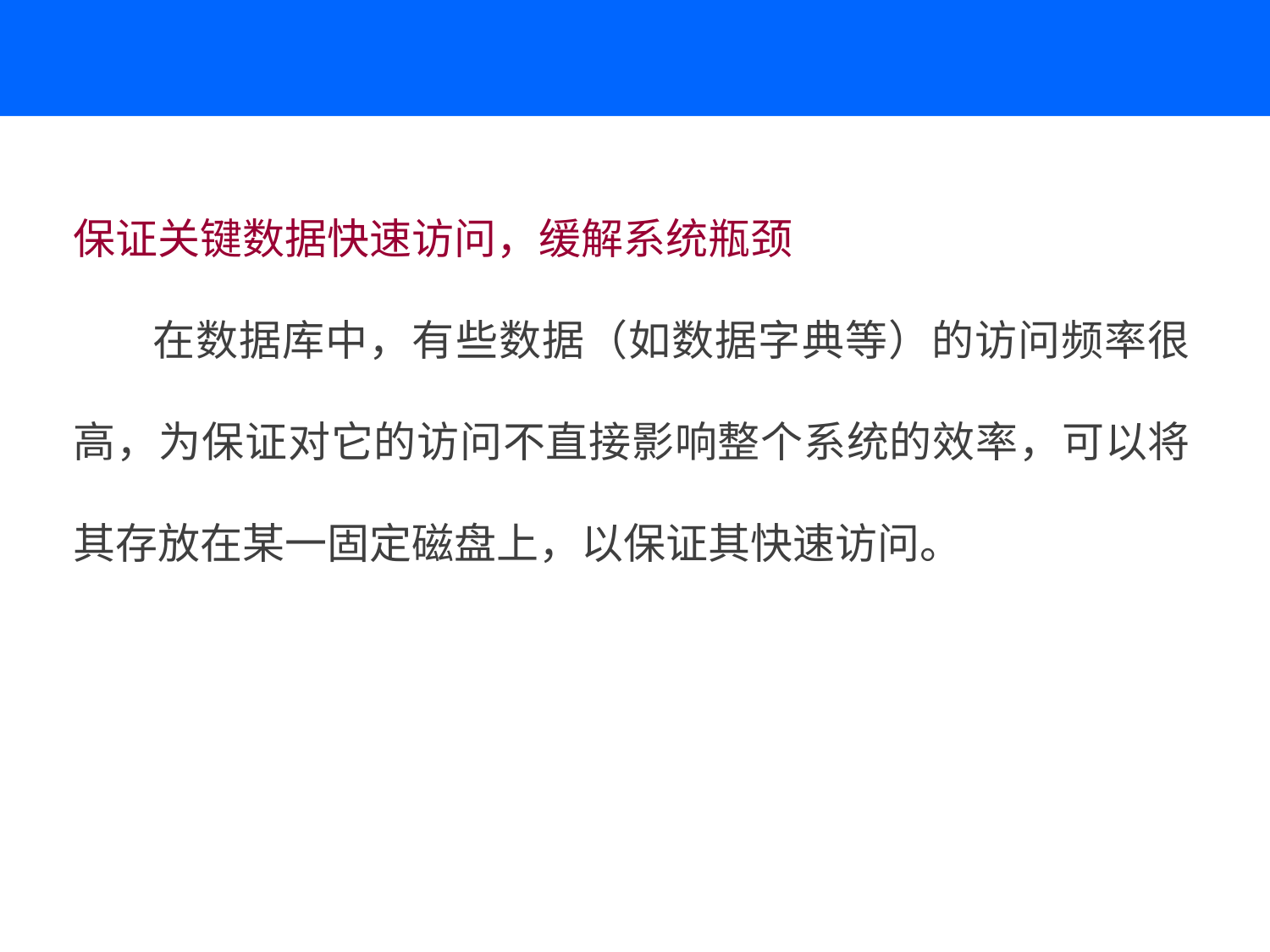

保证关键数据快速访问，缓解系统瓶颈
  在数据库中，有些数据（如数据字典等）的访问频率很高，为保证对它的访问不直接影响整个系统的效率，可以将其存放在某一固定磁盘上，以保证其快速访问。